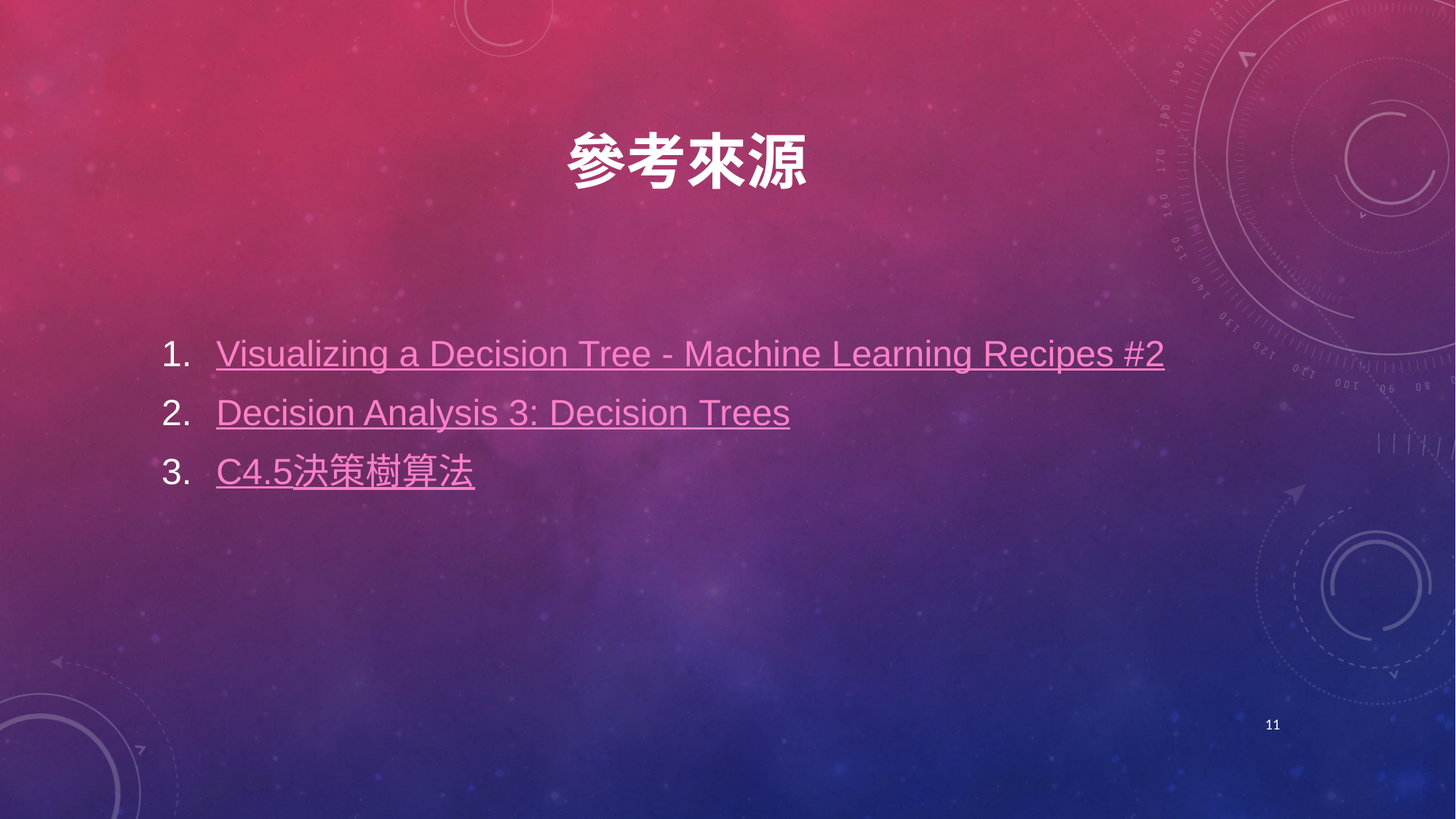

# 參考來源
Visualizing a Decision Tree - Machine Learning Recipes #2
Decision Analysis 3: Decision Trees
C4.5決策樹算法
11